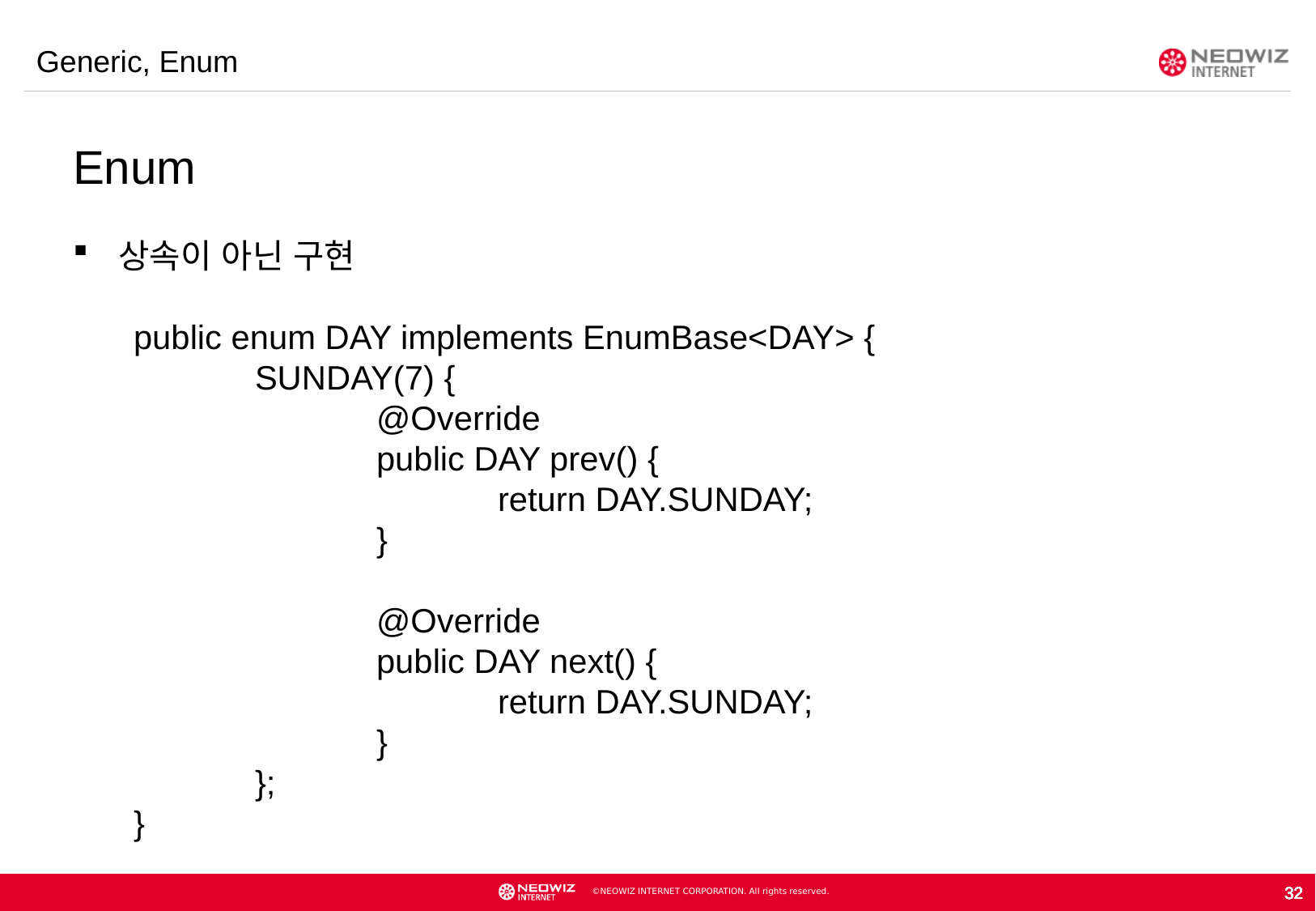

Generic, Enum

Enum

상속이 아닌 구현

public enum DAY implements EnumBase<DAY> {
	SUNDAY(7) {
		@Override
		public DAY prev() {
			return DAY.SUNDAY;
		}

		@Override
		public DAY next() {
			return DAY.SUNDAY;
		}
	};
}
32
32
32
32
32
32
32
32
32
32
32
32
32
32
32
32
32
32